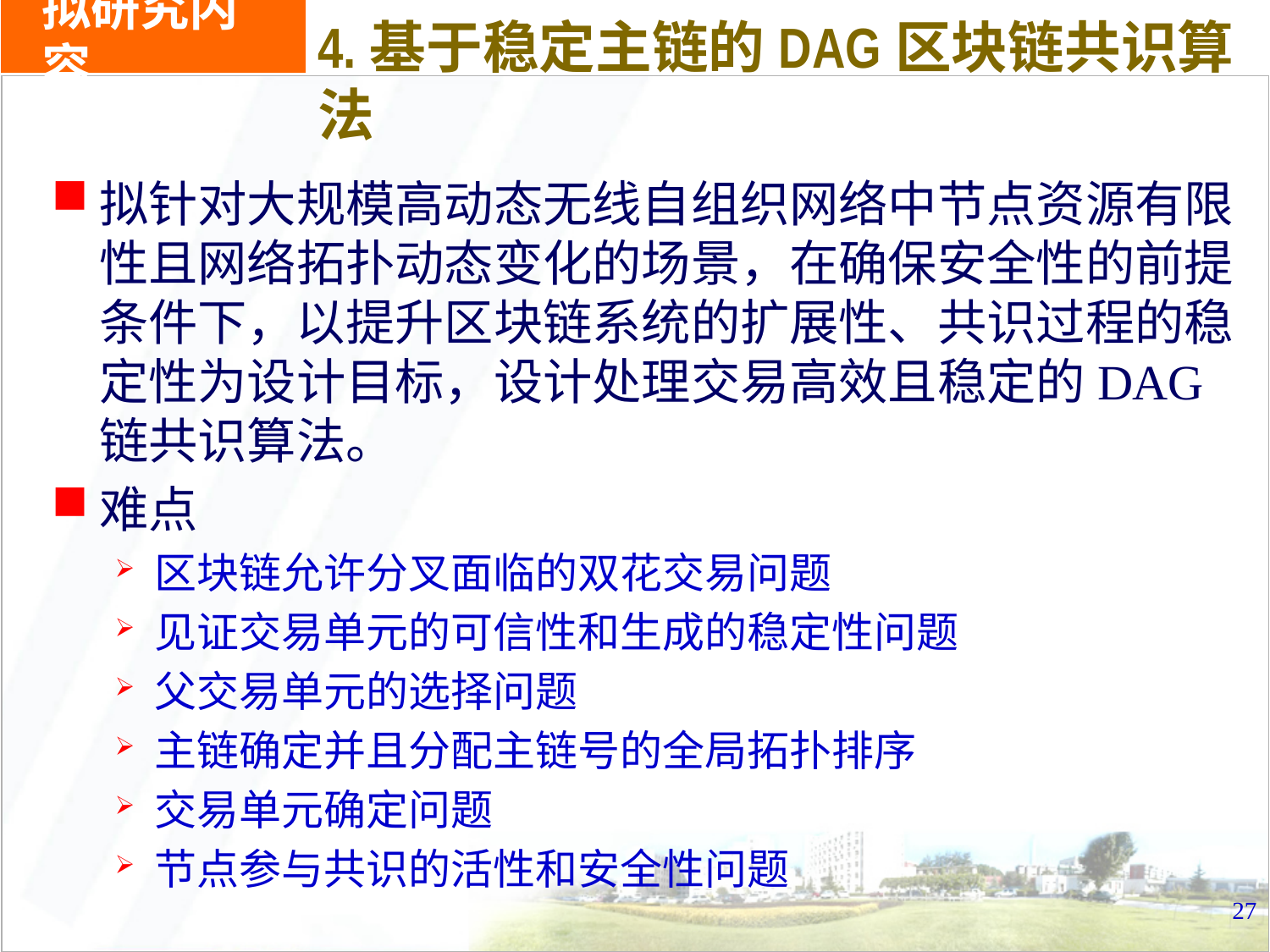

# 拟研究内容
4.基于稳定主链的DAG区块链共识算法

拟针对大规模高动态无线自组织网络中节点资源有限性且网络拓扑动态变化的场景，在确保安全性的前提条件下，以提升区块链系统的扩展性、共识过程的稳定性为设计目标，设计处理交易高效且稳定的DAG链共识算法。
难点
区块链允许分叉面临的双花交易问题
见证交易单元的可信性和生成的稳定性问题
父交易单元的选择问题
主链确定并且分配主链号的全局拓扑排序
交易单元确定问题
节点参与共识的活性和安全性问题

27